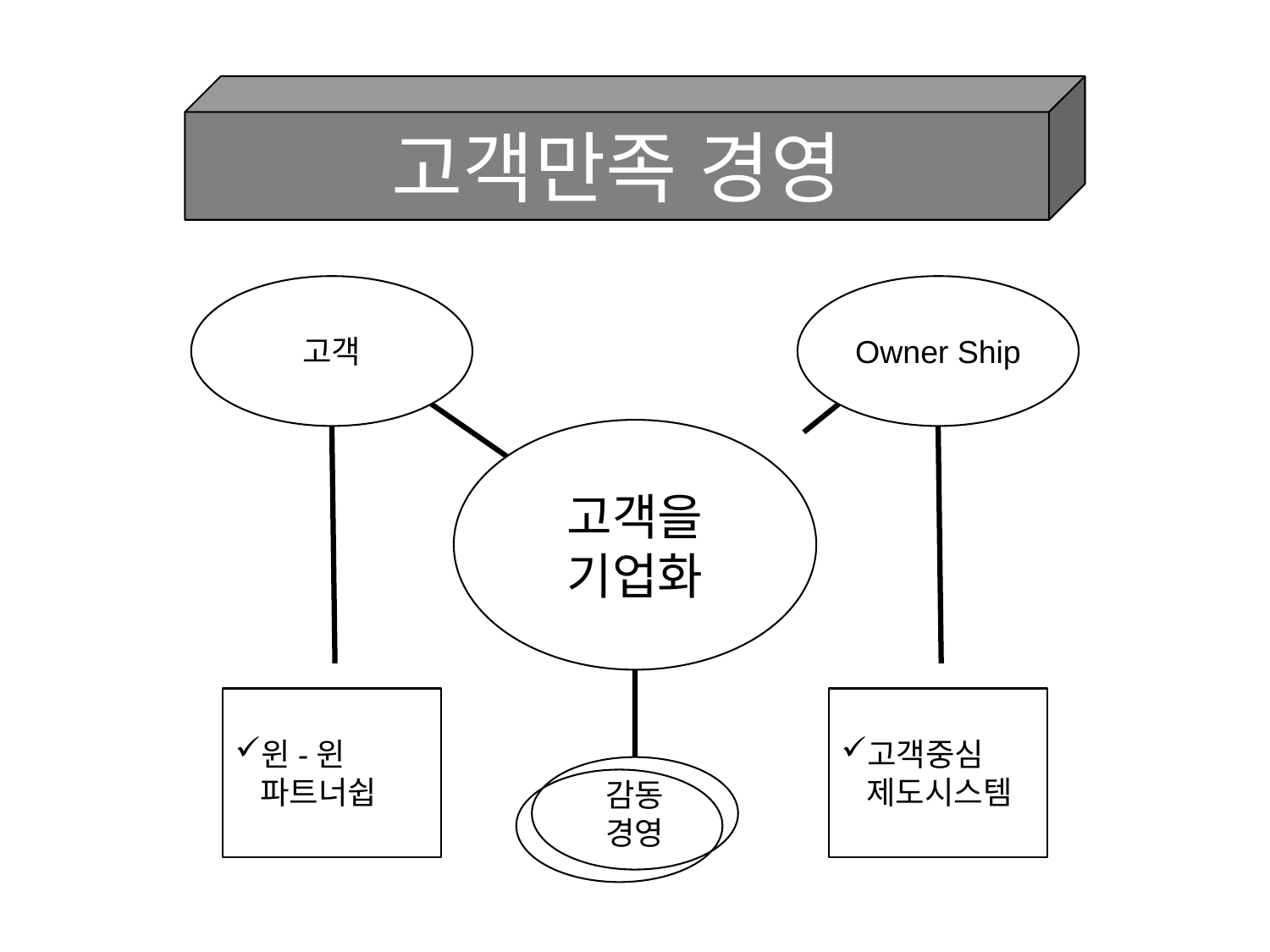

고객만족 경영
고객
Owner Ship
고객을
기업화
윈-윈
  파트너쉽
고객중심
  제도시스템
감동
경영